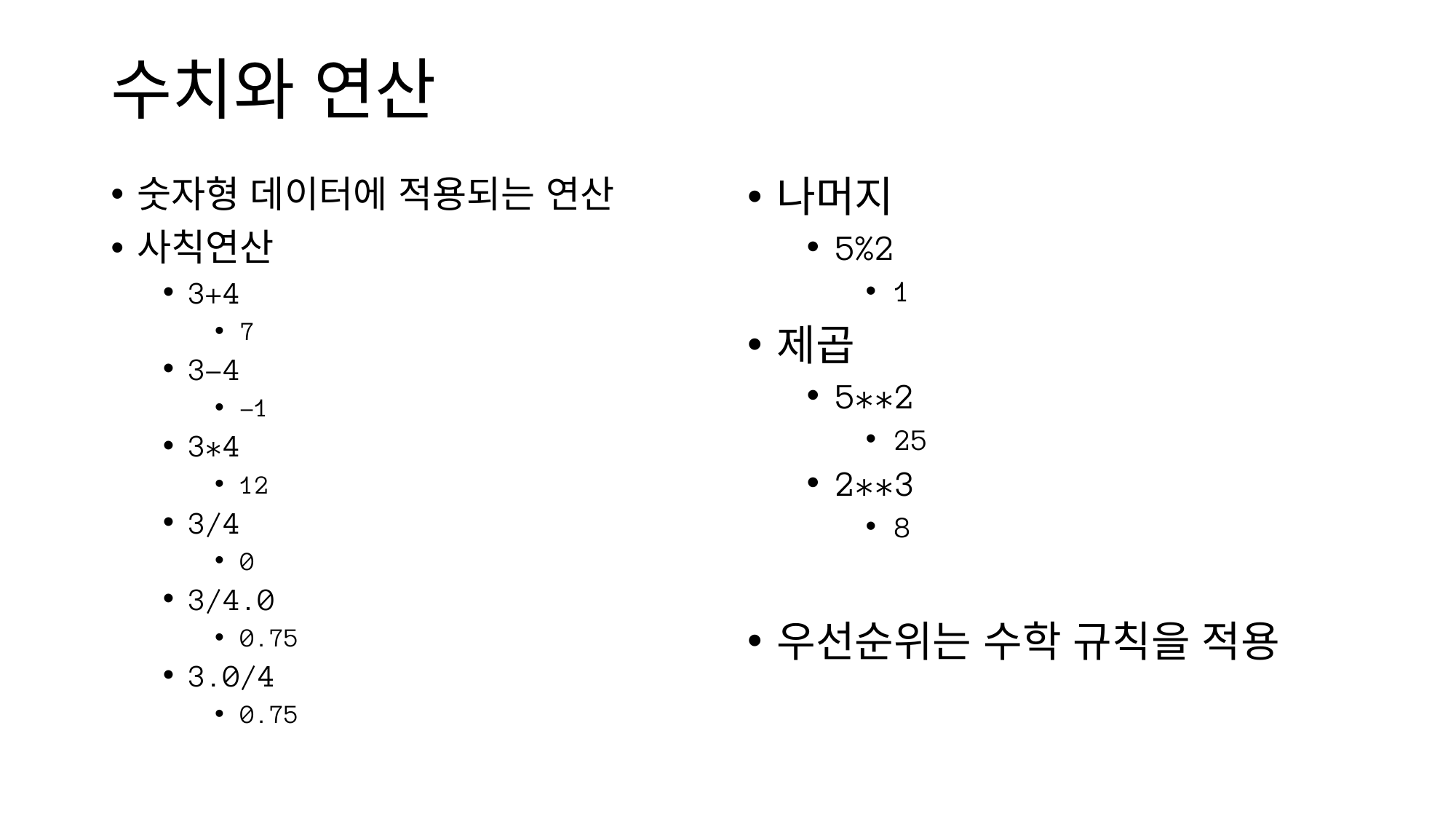

# 수치와 연산
숫자형 데이터에 적용되는 연산
사칙연산
3+4
7
3-4
-1
3*4
12
3/4
0
3/4.0
0.75
3.0/4
0.75
나머지
5%2
1
제곱
5**2
25
2**3
8

우선순위는 수학 규칙을 적용